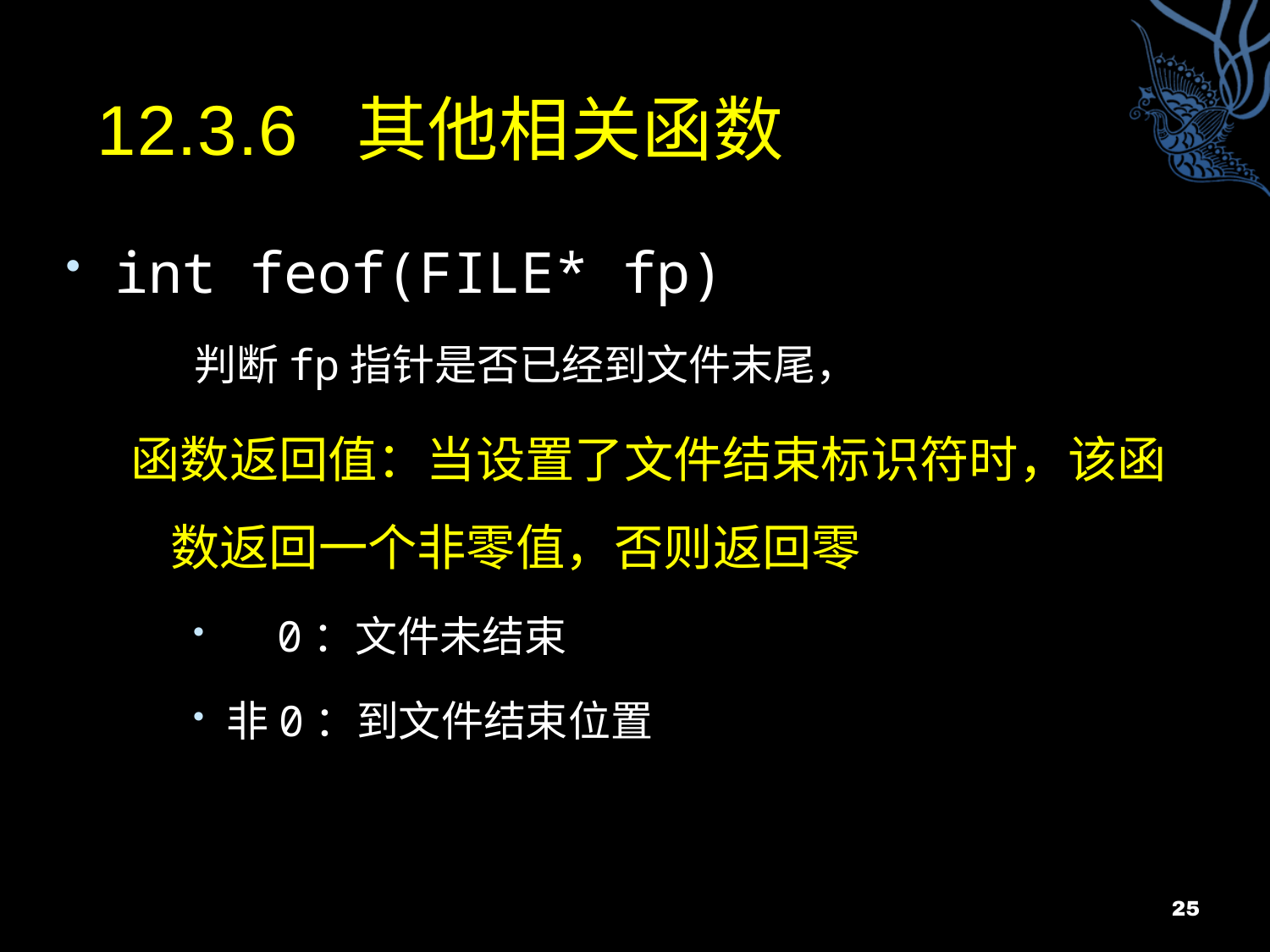

# 12.3.6  其他相关函数
int feof(FILE* fp)
判断fp指针是否已经到文件末尾，
函数返回值：当设置了文件结束标识符时，该函数返回一个非零值，否则返回零
  0：文件未结束
非0：到文件结束位置

25